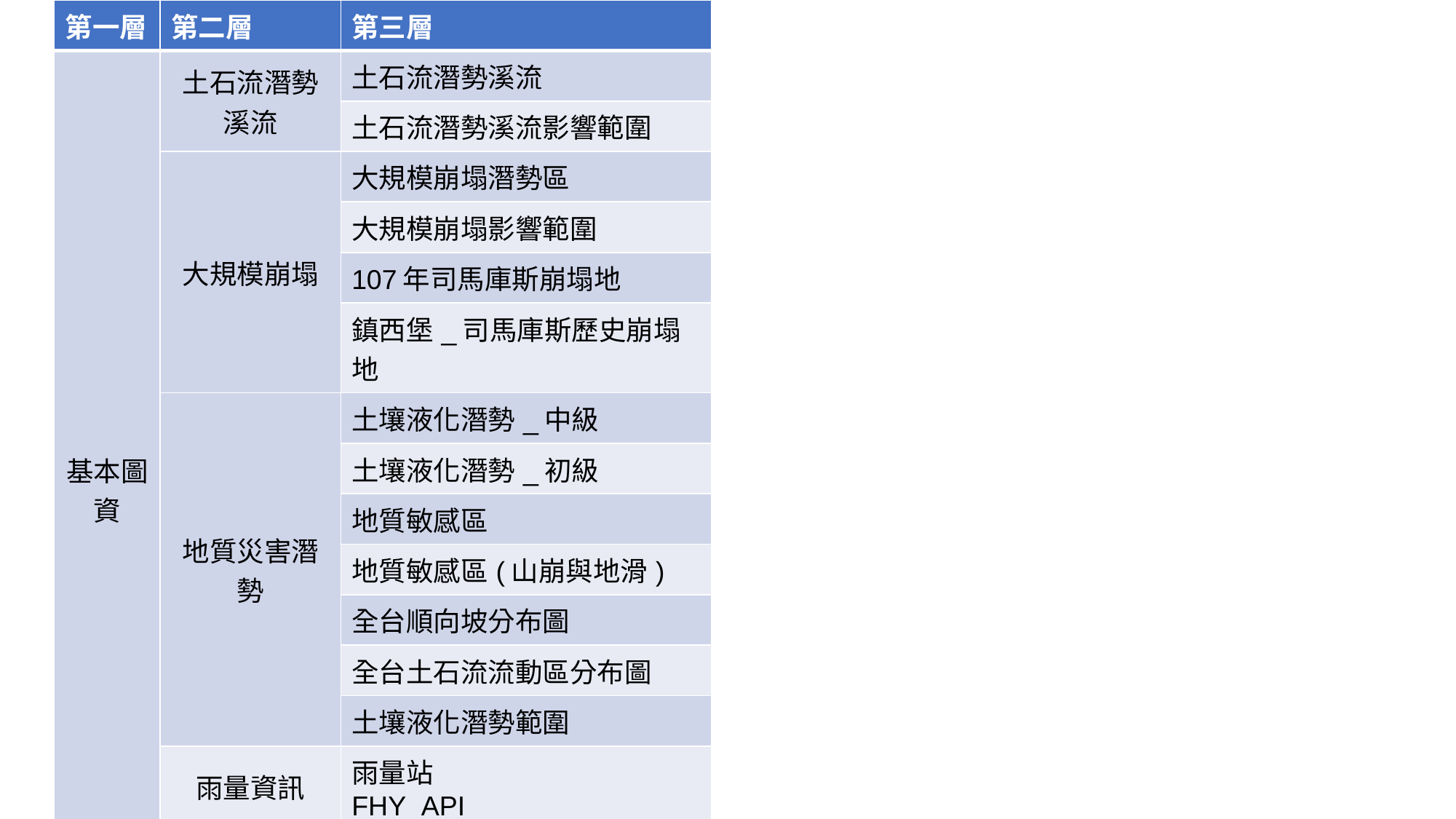

| 第一層 | 第二層 | 第三層 |
| --- | --- | --- |
| 基本圖資 | 土石流潛勢溪流 | 土石流潛勢溪流 |
|  |  | 土石流潛勢溪流影響範圍 |
|  | 大規模崩塌 | 大規模崩塌潛勢區 |
|  |  | 大規模崩塌影響範圍 |
|  |  | 107年司馬庫斯崩塌地 |
|  |  | 鎮西堡\_司馬庫斯歷史崩塌地 |
| 防災圖資 | 地質災害潛勢 | 土壤液化潛勢\_中級 |
|  |  | 土壤液化潛勢\_初級 |
|  |  | 地質敏感區 |
|  |  | 地質敏感區(山崩與地滑) |
|  |  | 全台順向坡分布圖 |
|  |  | 全台土石流流動區分布圖 |
|  |  | 土壤液化潛勢範圍 |
|  | 雨量資訊 | 雨量站 FHY\_API |
|  | 防減災資源 | 避難收容處所 |
|  |  | AED位置 |